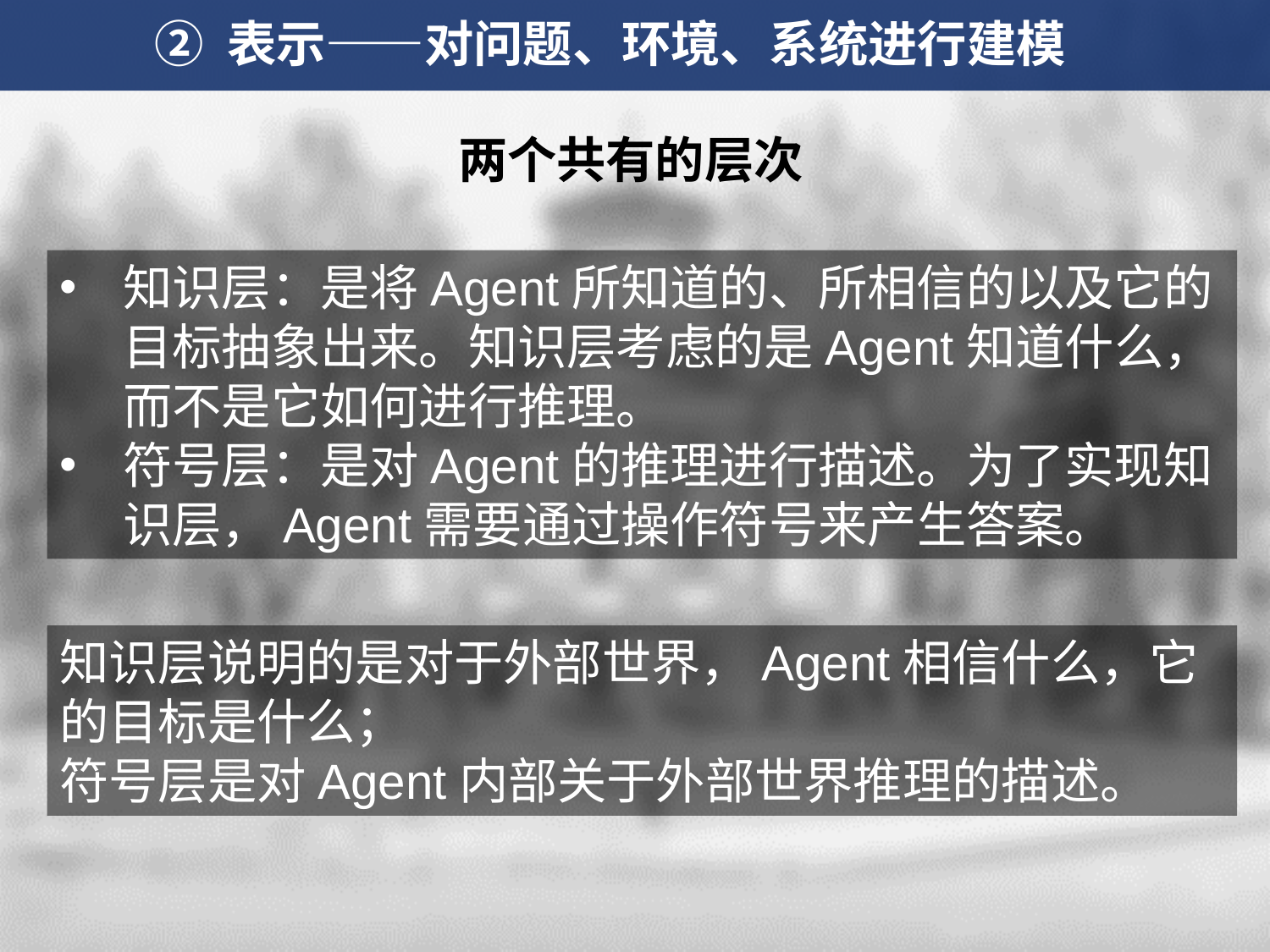

② 表示——对问题、环境、系统进行建模
两个共有的层次
知识层：是将Agent所知道的、所相信的以及它的目标抽象出来。知识层考虑的是Agent知道什么，而不是它如何进行推理。
符号层：是对Agent的推理进行描述。为了实现知识层，Agent需要通过操作符号来产生答案。
知识层说明的是对于外部世界，Agent相信什么，它的目标是什么；
符号层是对Agent内部关于外部世界推理的描述。